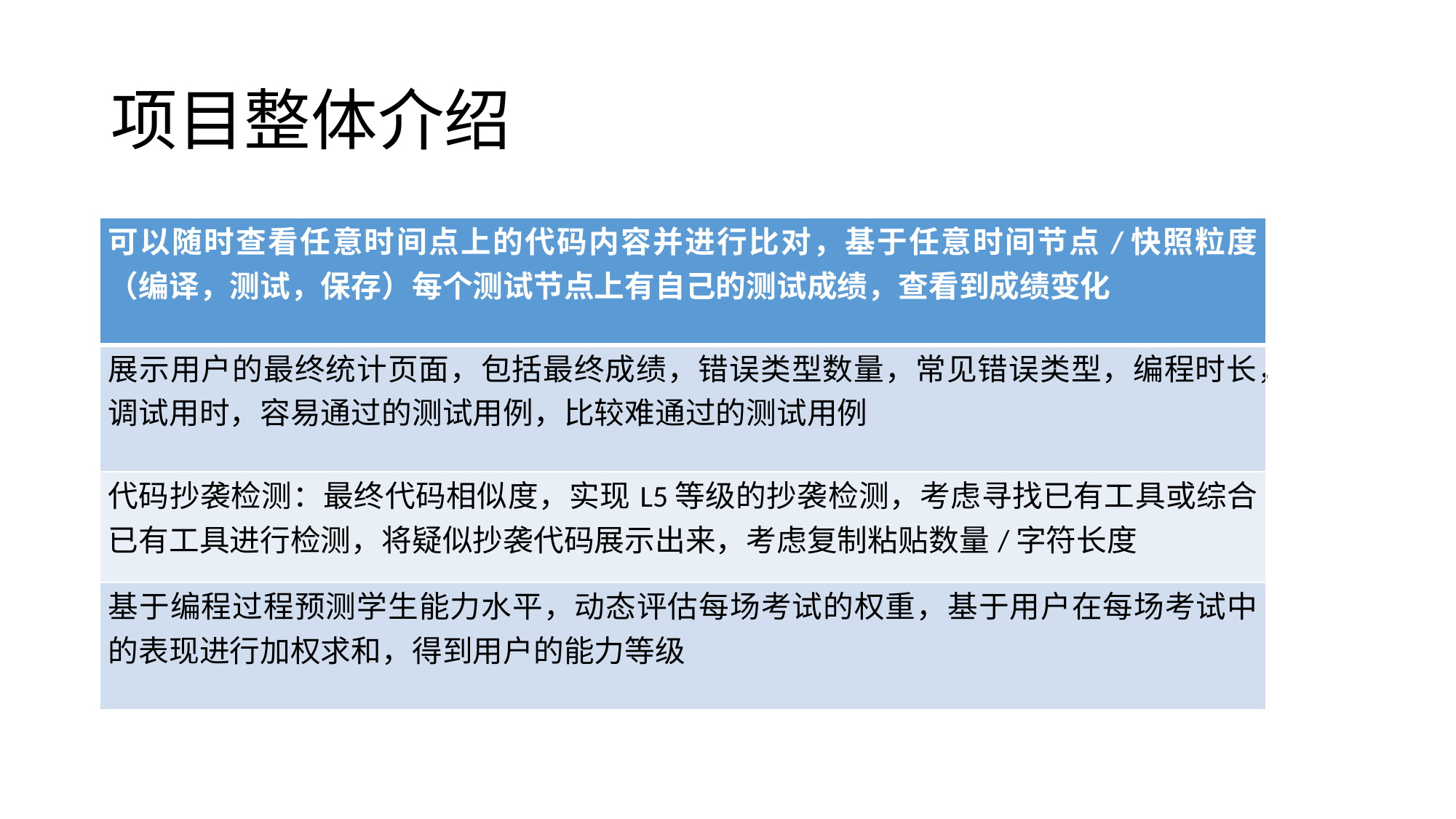

# 项目整体介绍
| 可以随时查看任意时间点上的代码内容并进行比对，基于任意时间节点/快照粒度（编译，测试，保存）每个测试节点上有自己的测试成绩，查看到成绩变化 |
| --- |
| 展示用户的最终统计页面，包括最终成绩，错误类型数量，常见错误类型，编程时长，调试用时，容易通过的测试用例，比较难通过的测试用例 |
| 代码抄袭检测：最终代码相似度，实现L5等级的抄袭检测，考虑寻找已有工具或综合已有工具进行检测，将疑似抄袭代码展示出来，考虑复制粘贴数量/字符长度 |
| 基于编程过程预测学生能力水平，动态评估每场考试的权重，基于用户在每场考试中的表现进行加权求和，得到用户的能力等级 |